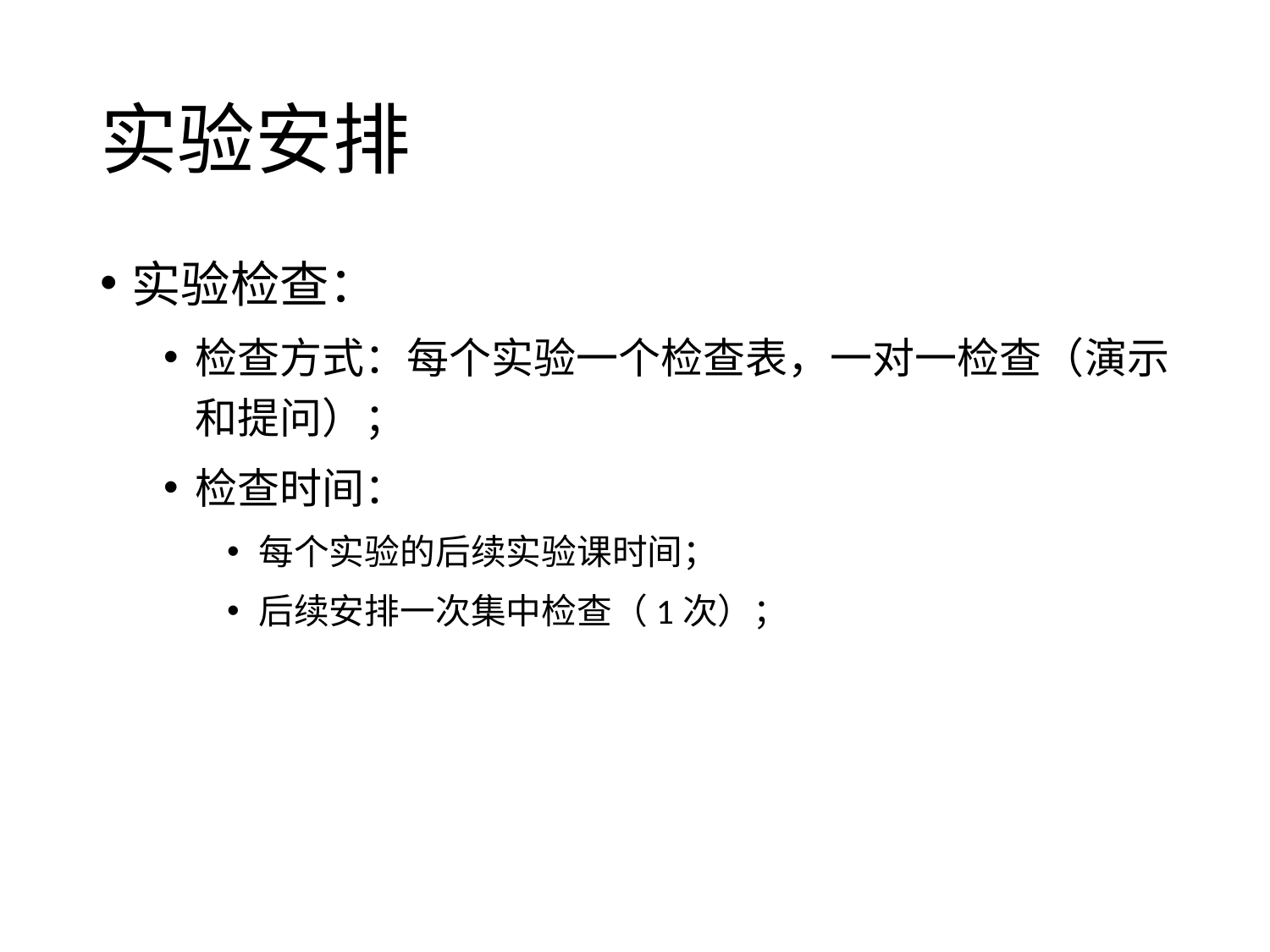

# 实验安排
实验检查：
检查方式：每个实验一个检查表，一对一检查（演示和提问）；
检查时间：
每个实验的后续实验课时间；
后续安排一次集中检查（1次）；